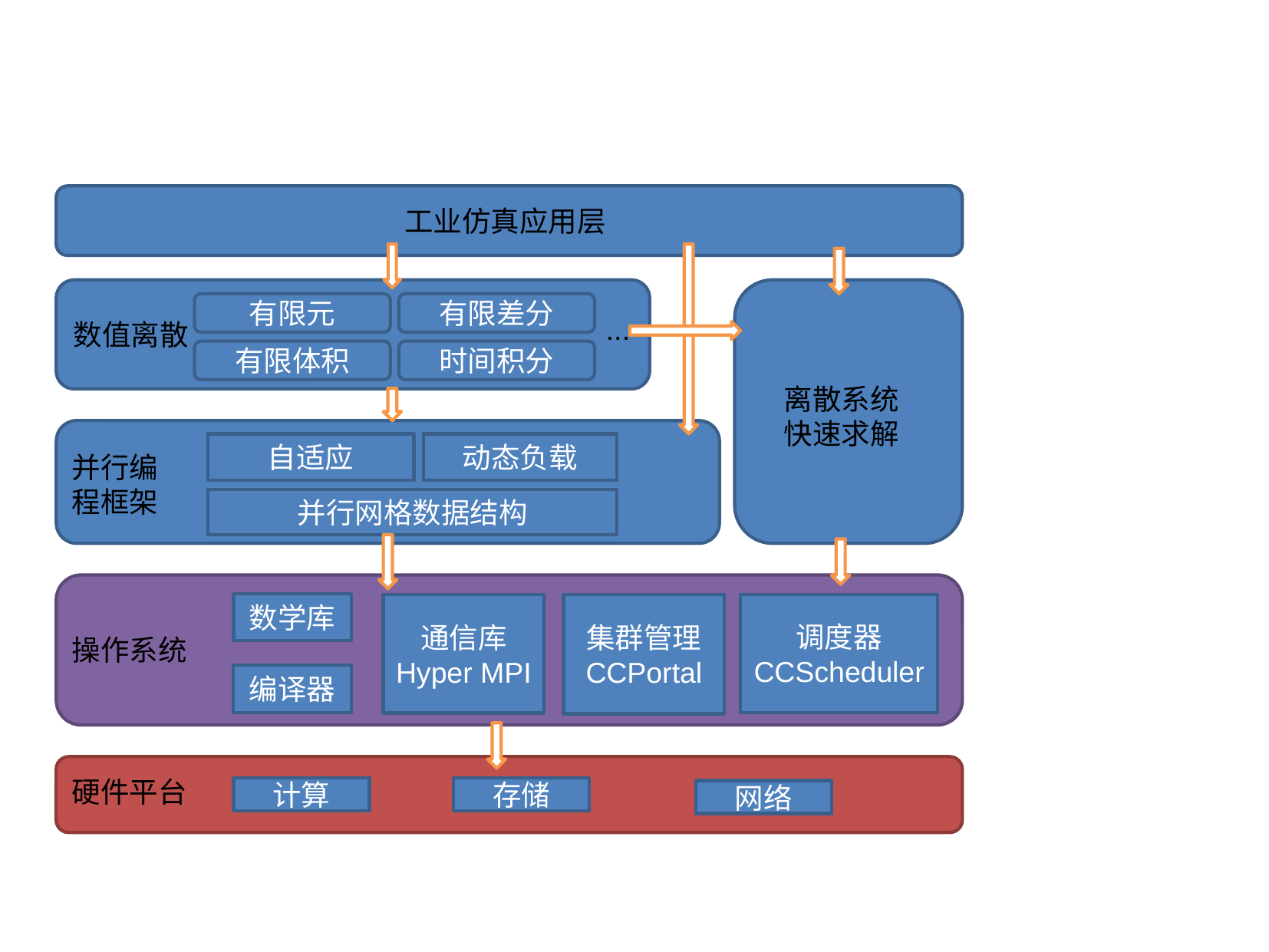

工业仿真应用层

有限元
有限差分
...
数值离散

有限体积
时间积分
离散系统快速求解

自适应
动态负载
并行编程框架
并行网格数据结构

数学库
调度器
CCScheduler
通信库
Hyper MPI
集群管理
CCPortal
操作系统
编译器

硬件平台
计算
存储
网络